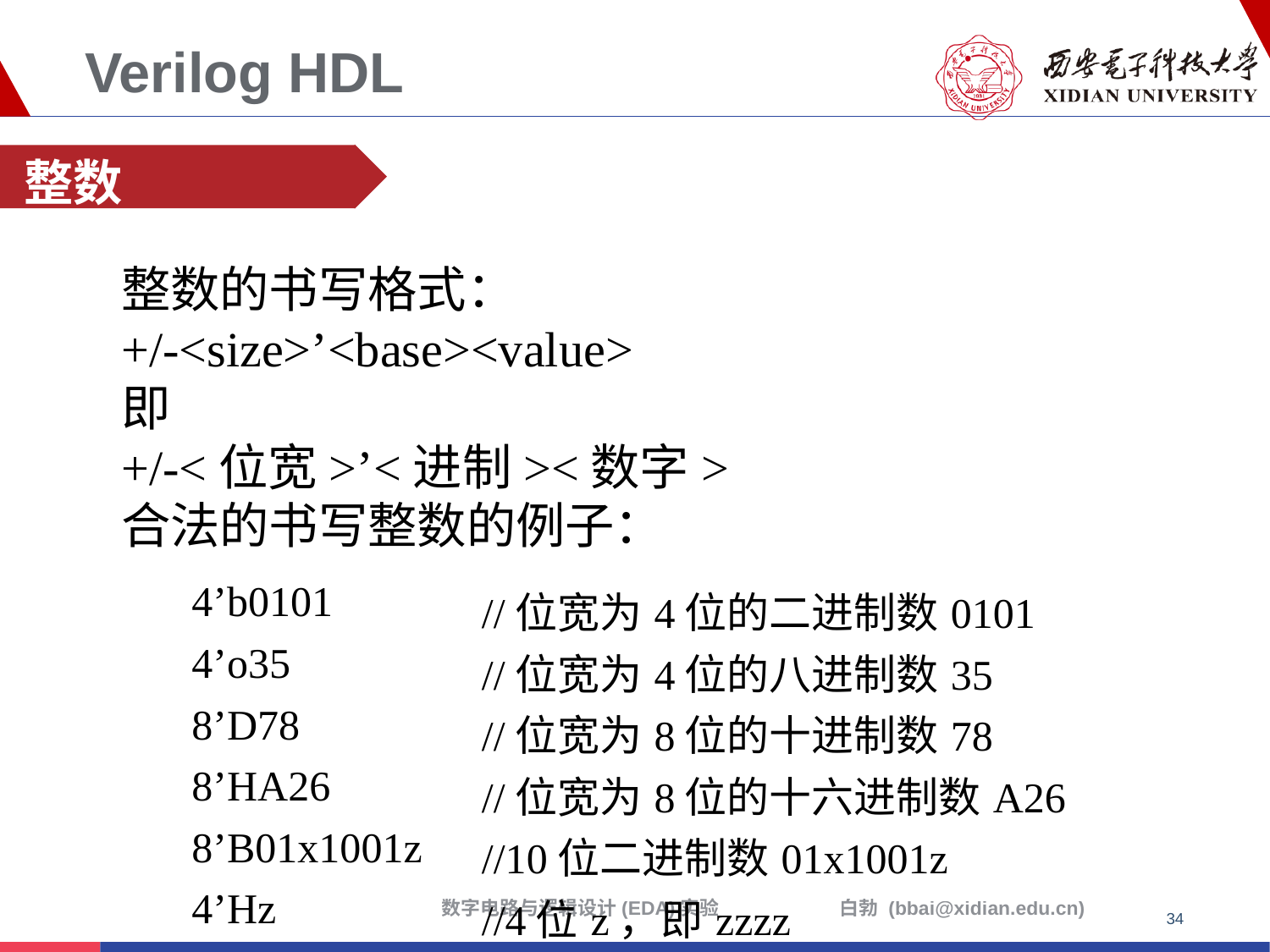

# Verilog HDL
整数
整数的书写格式：
+/-<size>’<base><value>
即
+/-<位宽>’<进制><数字>
合法的书写整数的例子：

| 4’b0101 | //位宽为4位的二进制数0101 |
| --- | --- |
| 4’o35 | //位宽为4位的八进制数35 |
| 8’D78 | //位宽为8位的十进制数78 |
| 8’HA26 | //位宽为8位的十六进制数A26 |
| 8’B01x1001z | //10位二进制数01x1001z |
| 4’Hz | //4位z，即zzzz |
34